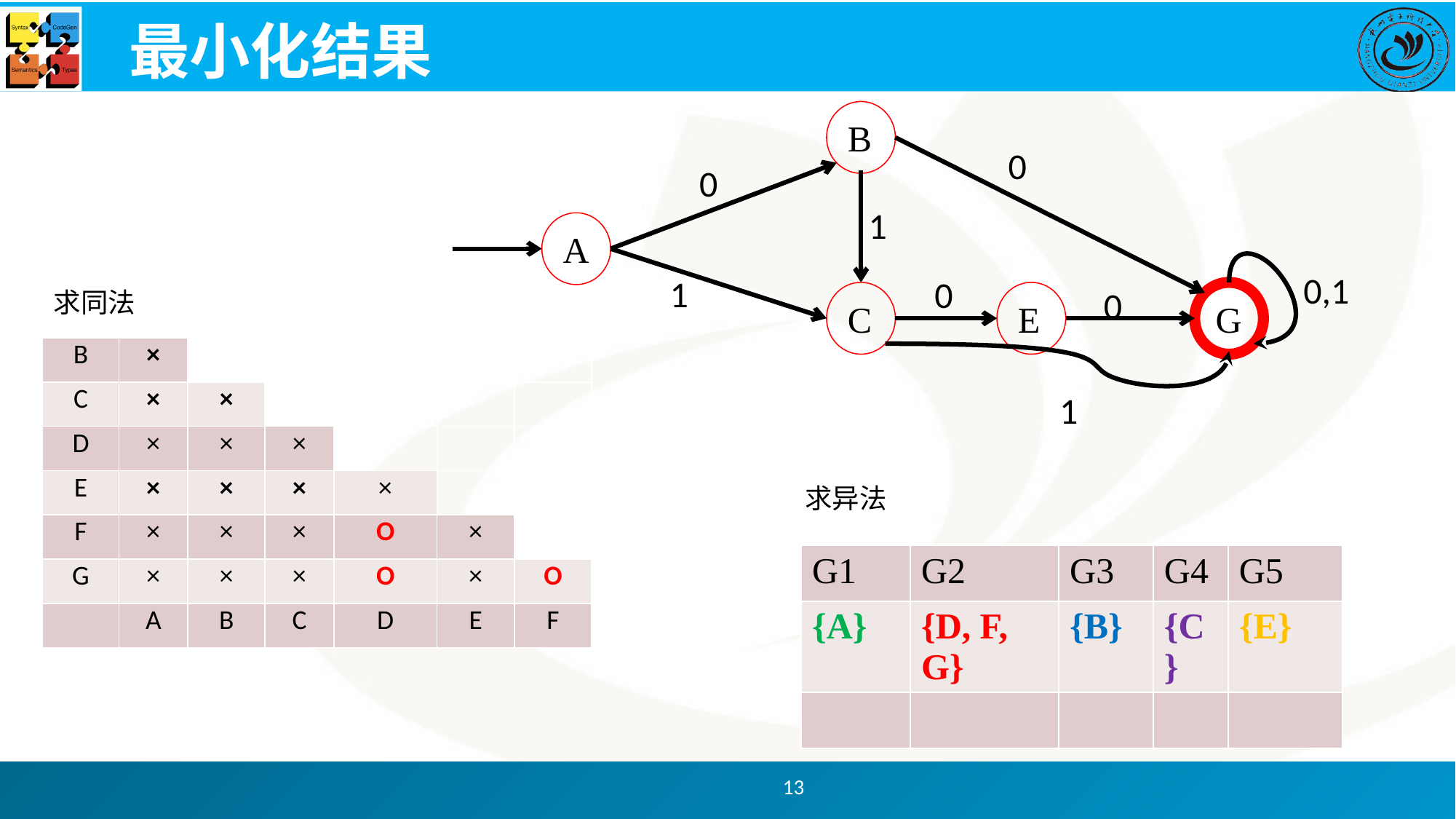

# 最小化结果
B
0
0
1
A
0,1
1
0
0
C
E
G
1
求同法
| B | × |  |  |  |  |  |
| --- | --- | --- | --- | --- | --- | --- |
| C | × | × |  |  |  |  |
| D | × | × | × |  |  |  |
| E | × | × | × | × |  |  |
| F | × | × | × | O | × |  |
| G | × | × | × | O | × | O |
|  | A | B | C | D | E | F |
求异法
| G1 | G2 | G3 | G4 | G5 |
| --- | --- | --- | --- | --- |
| {A} | {D, F, G} | {B} | {C} | {E} |
|  |  |  |  |  |
13